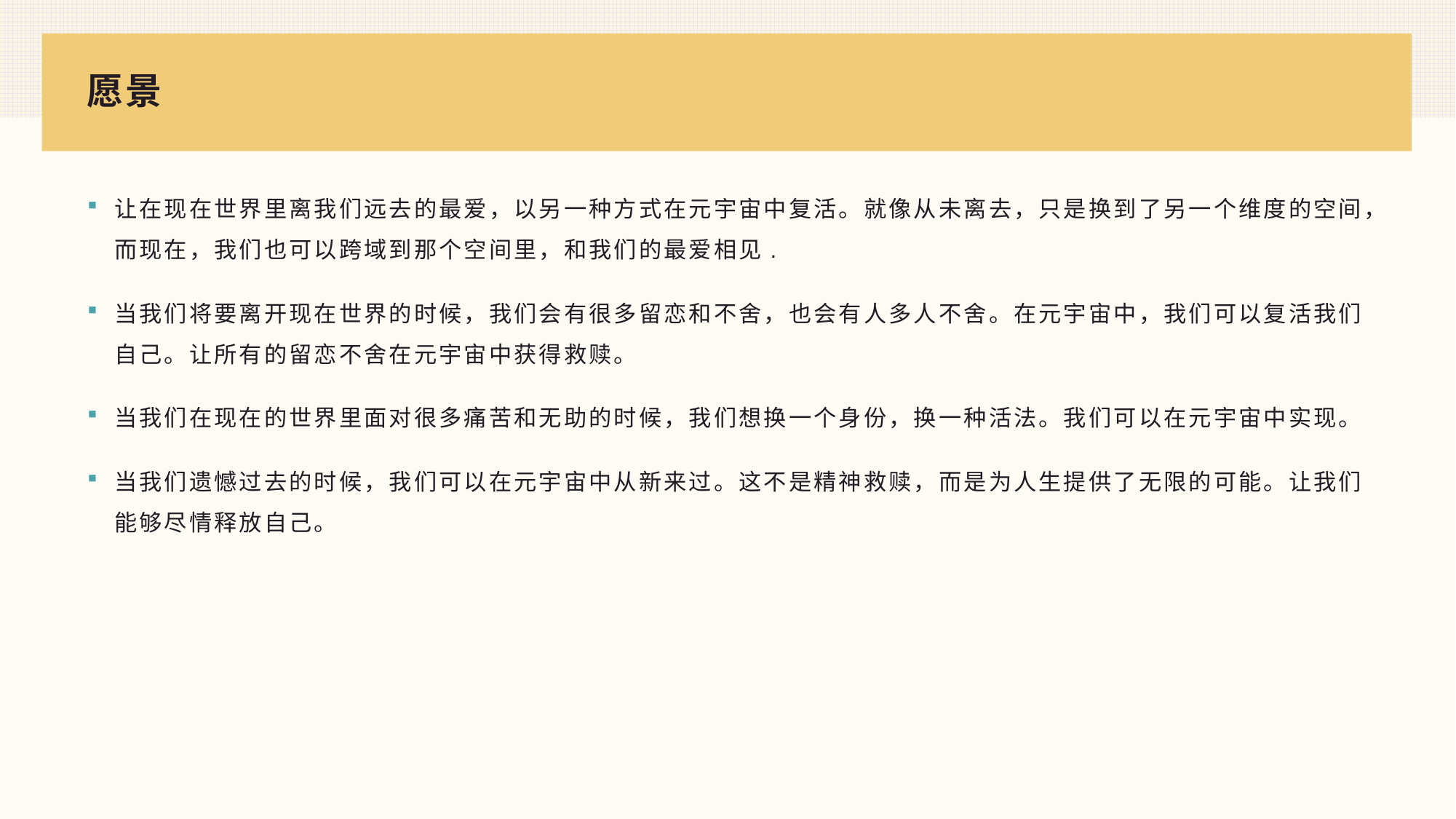

# 愿景
让在现在世界里离我们远去的最爱，以另一种方式在元宇宙中复活。就像从未离去，只是换到了另一个维度的空间，而现在，我们也可以跨域到那个空间里，和我们的最爱相见.
当我们将要离开现在世界的时候，我们会有很多留恋和不舍，也会有人多人不舍。在元宇宙中，我们可以复活我们自己。让所有的留恋不舍在元宇宙中获得救赎。
当我们在现在的世界里面对很多痛苦和无助的时候，我们想换一个身份，换一种活法。我们可以在元宇宙中实现。
当我们遗憾过去的时候，我们可以在元宇宙中从新来过。这不是精神救赎，而是为人生提供了无限的可能。让我们能够尽情释放自己。